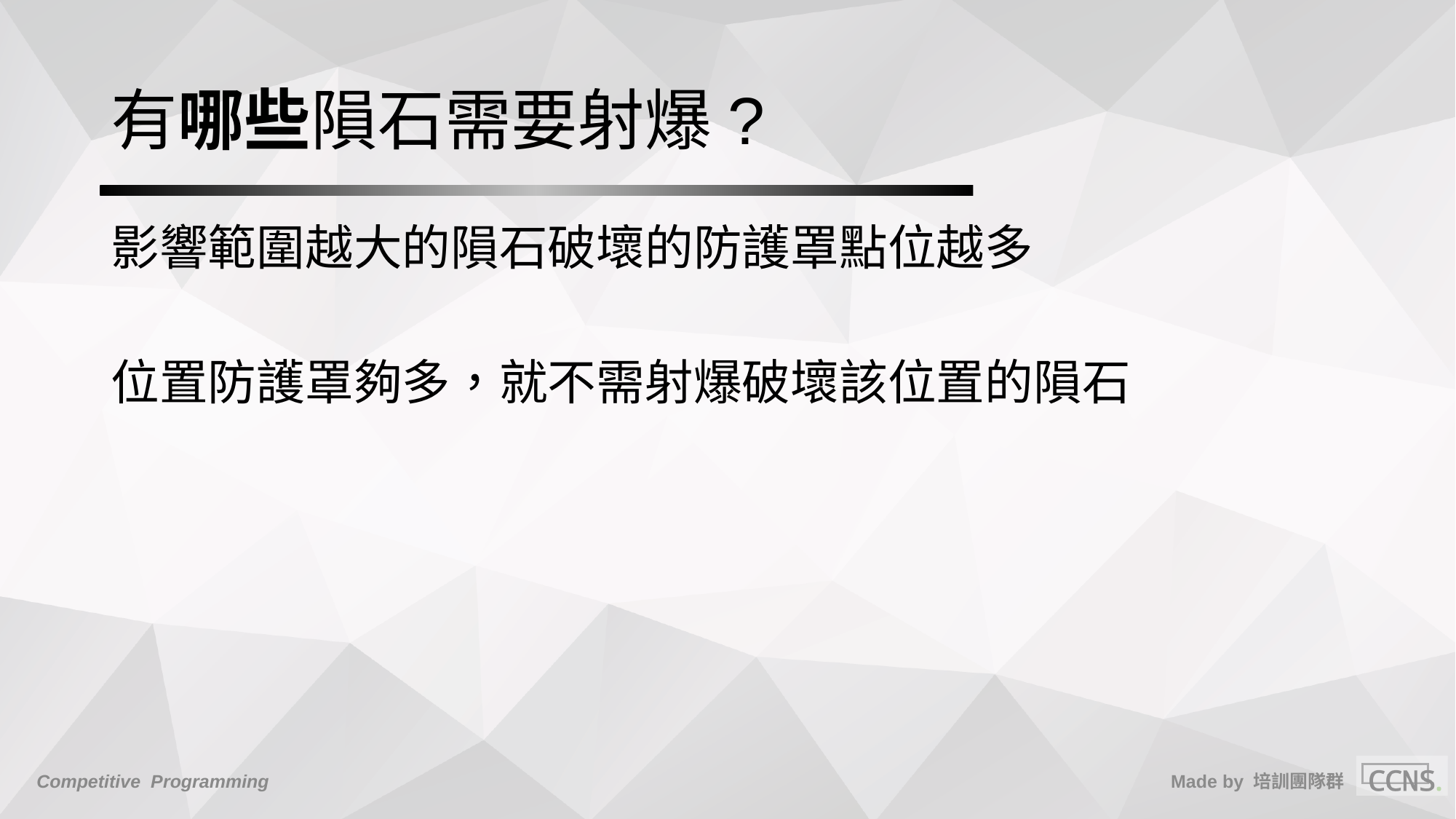

# 有哪些隕石需要射爆?
影響範圍越大的隕石破壞的防護罩點位越多

位置防護罩夠多，就不需射爆破壞該位置的隕石